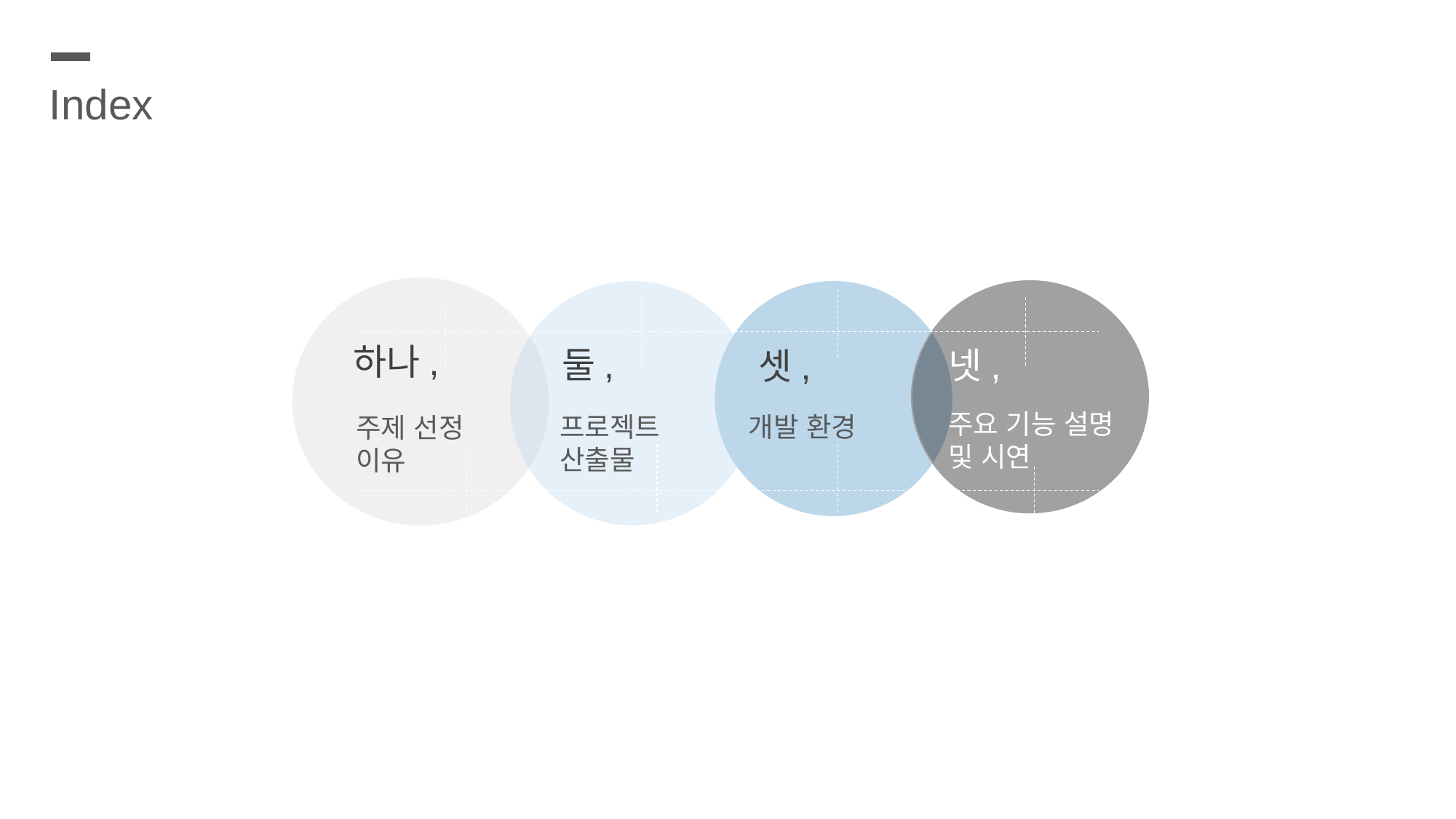

Index

하나,
둘,
넷,
주요 기능 설명 및 시연
셋,
프로젝트
산출물
개발 환경
주제 선정 이유